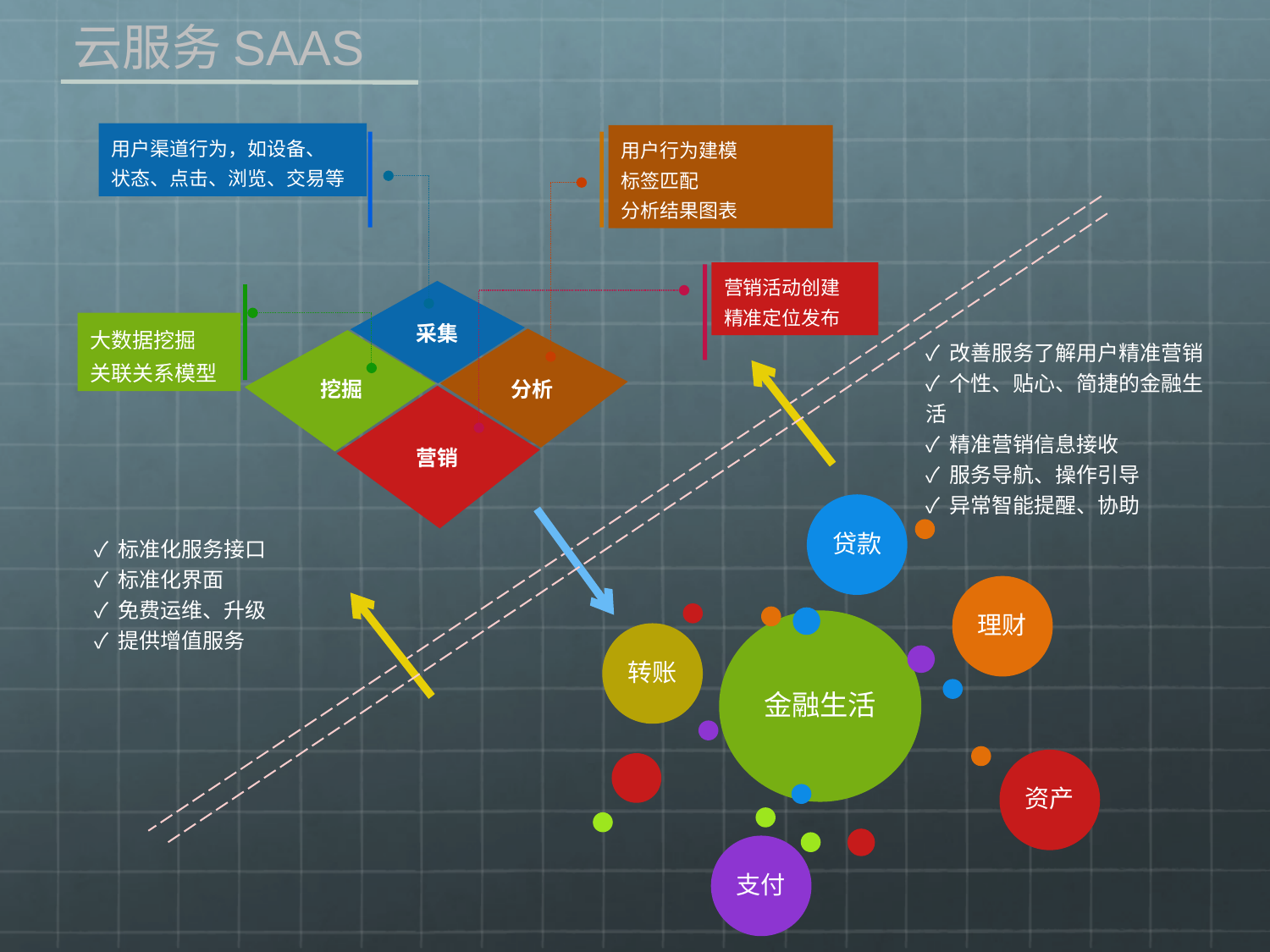

云服务SAAS

用户渠道行为，如设备、
状态、点击、浏览、交易等
用户行为建模
标签匹配
分析结果图表

营销活动创建
精准定位发布

大数据挖掘
关联关系模型

采集

挖掘
分析

营销
✓ 改善服务了解用户精准营销
✓ 个性、贴心、简捷的金融生活
✓ 精准营销信息接收
✓ 服务导航、操作引导
✓ 异常智能提醒、协助
金融生活
转账
理财
资产
支付
贷款
✓ 标准化服务接口
✓ 标准化界面
✓ 免费运维、升级
✓ 提供增值服务